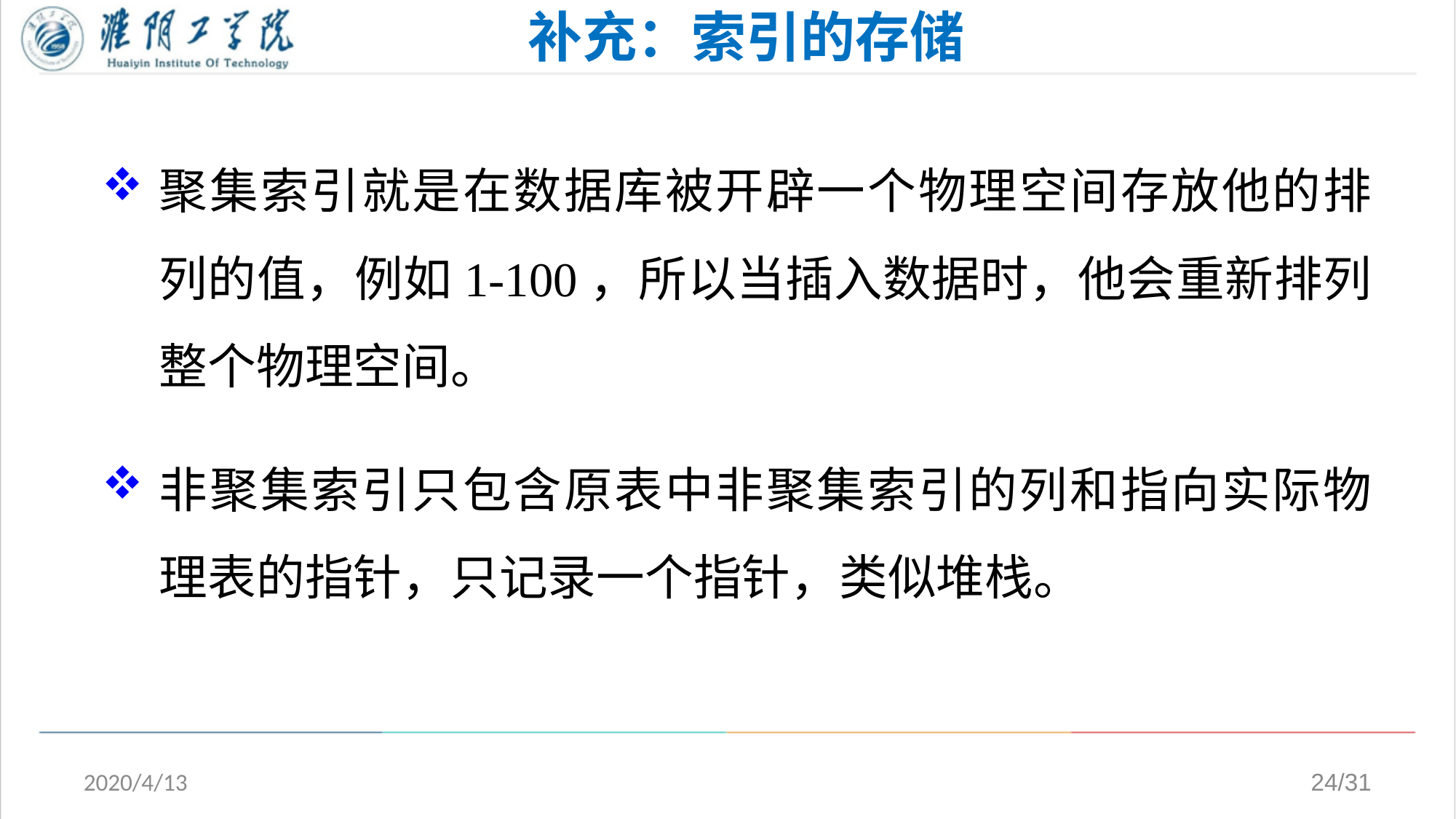

补充：索引的存储
聚集索引就是在数据库被开辟一个物理空间存放他的排列的值，例如1-100，所以当插入数据时，他会重新排列整个物理空间。
非聚集索引只包含原表中非聚集索引的列和指向实际物理表的指针，只记录一个指针，类似堆栈。
2020/4/13
24/31